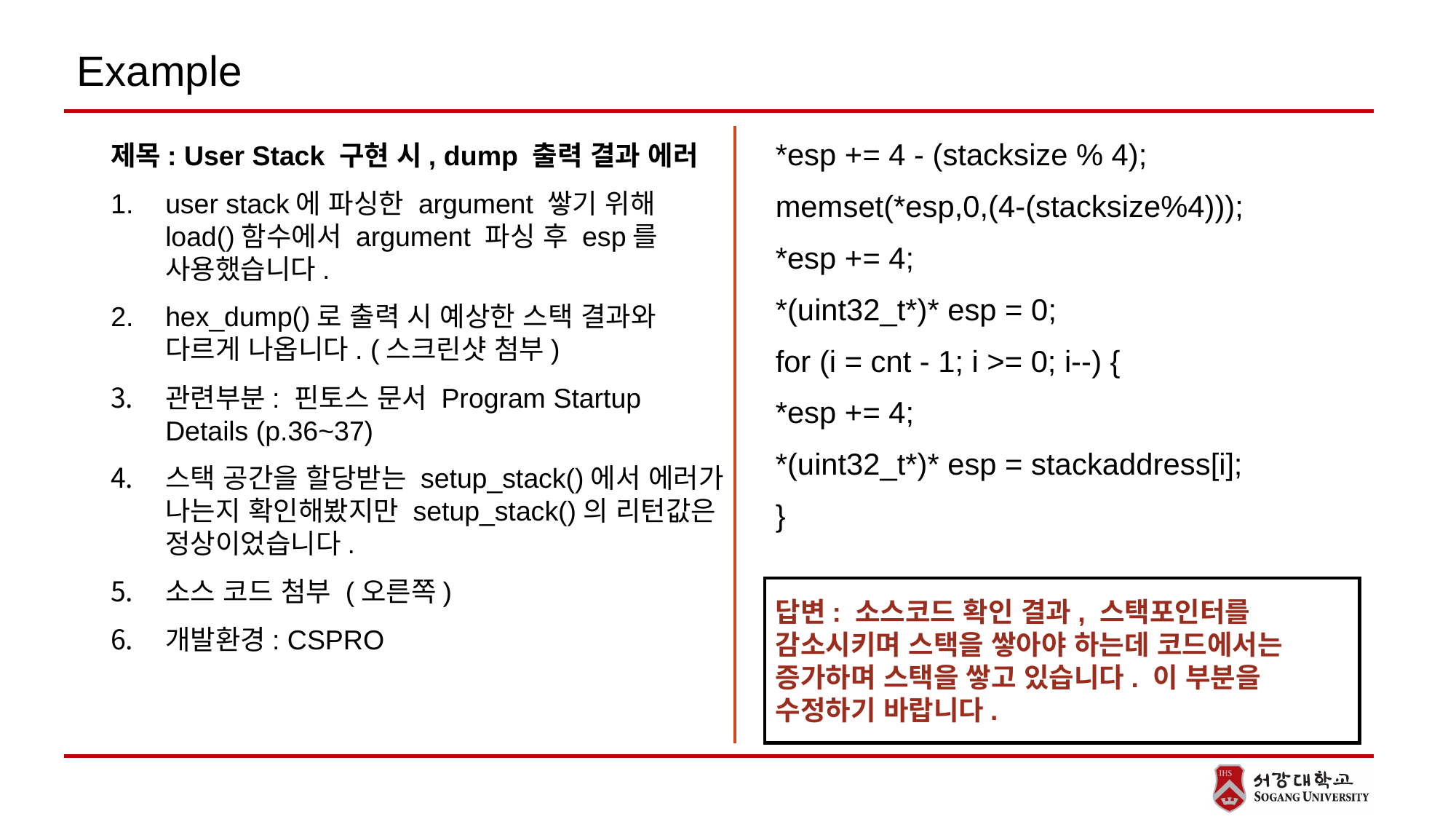

# Example
*esp += 4 - (stacksize % 4);
memset(*esp,0,(4-(stacksize%4)));
*esp += 4;
*(uint32_t*)* esp = 0;
for (i = cnt - 1; i >= 0; i--) {
*esp += 4;
*(uint32_t*)* esp = stackaddress[i];
}
제목: User Stack 구현 시, dump 출력 결과 에러
user stack에 파싱한 argument 쌓기 위해 load()함수에서 argument 파싱 후 esp를 사용했습니다.
hex_dump()로 출력 시 예상한 스택 결과와 다르게 나옵니다. (스크린샷 첨부)
관련부분: 핀토스 문서 Program Startup Details (p.36~37)
스택 공간을 할당받는 setup_stack()에서 에러가 나는지 확인해봤지만 setup_stack()의 리턴값은 정상이었습니다.
소스 코드 첨부 (오른쪽)
개발환경: CSPRO
답변: 소스코드 확인 결과, 스택포인터를 감소시키며 스택을 쌓아야 하는데 코드에서는 증가하며 스택을 쌓고 있습니다. 이 부분을 수정하기 바랍니다.